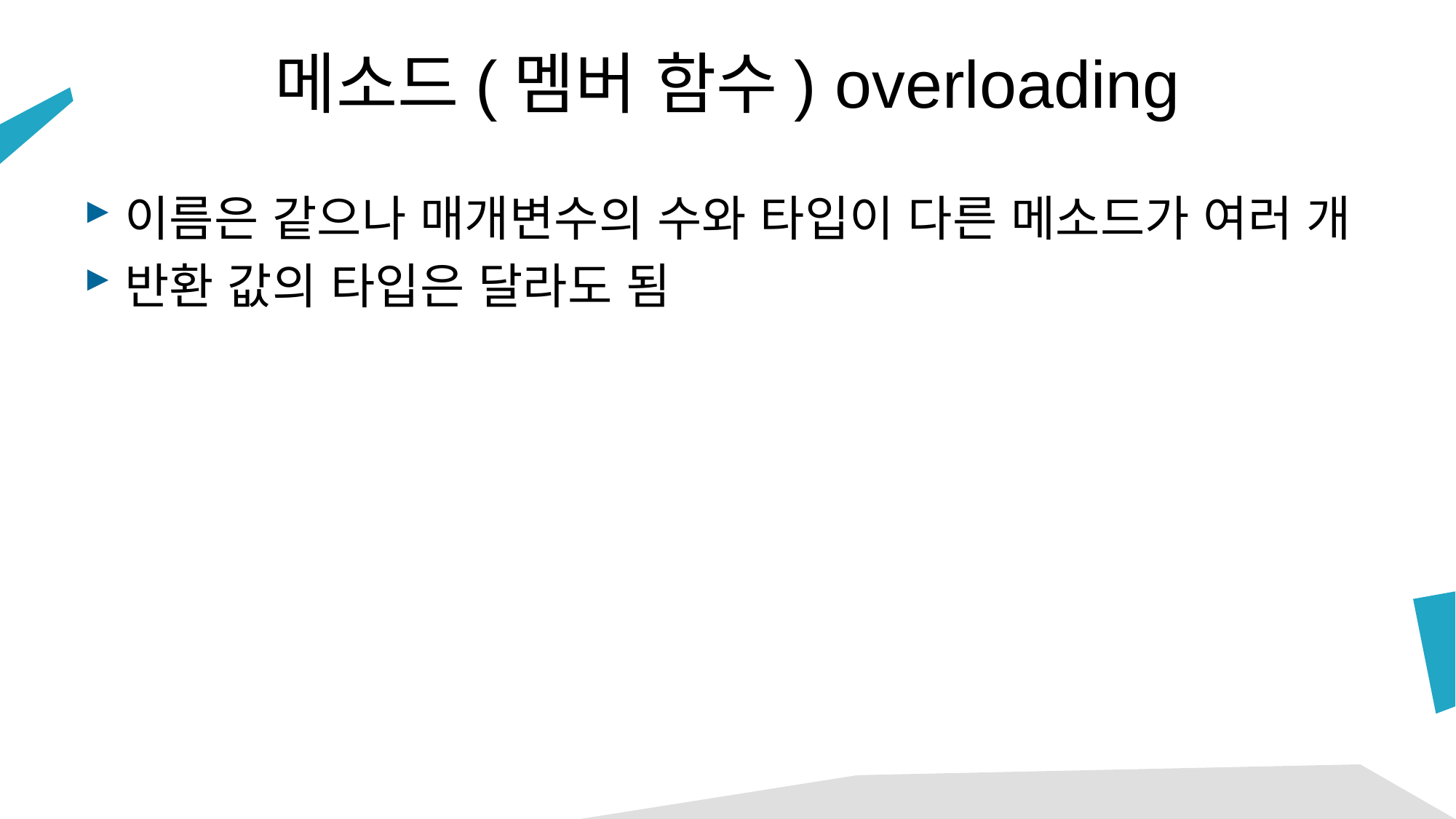

# 메소드(멤버 함수) overloading
이름은 같으나 매개변수의 수와 타입이 다른 메소드가 여러 개
반환 값의 타입은 달라도 됨